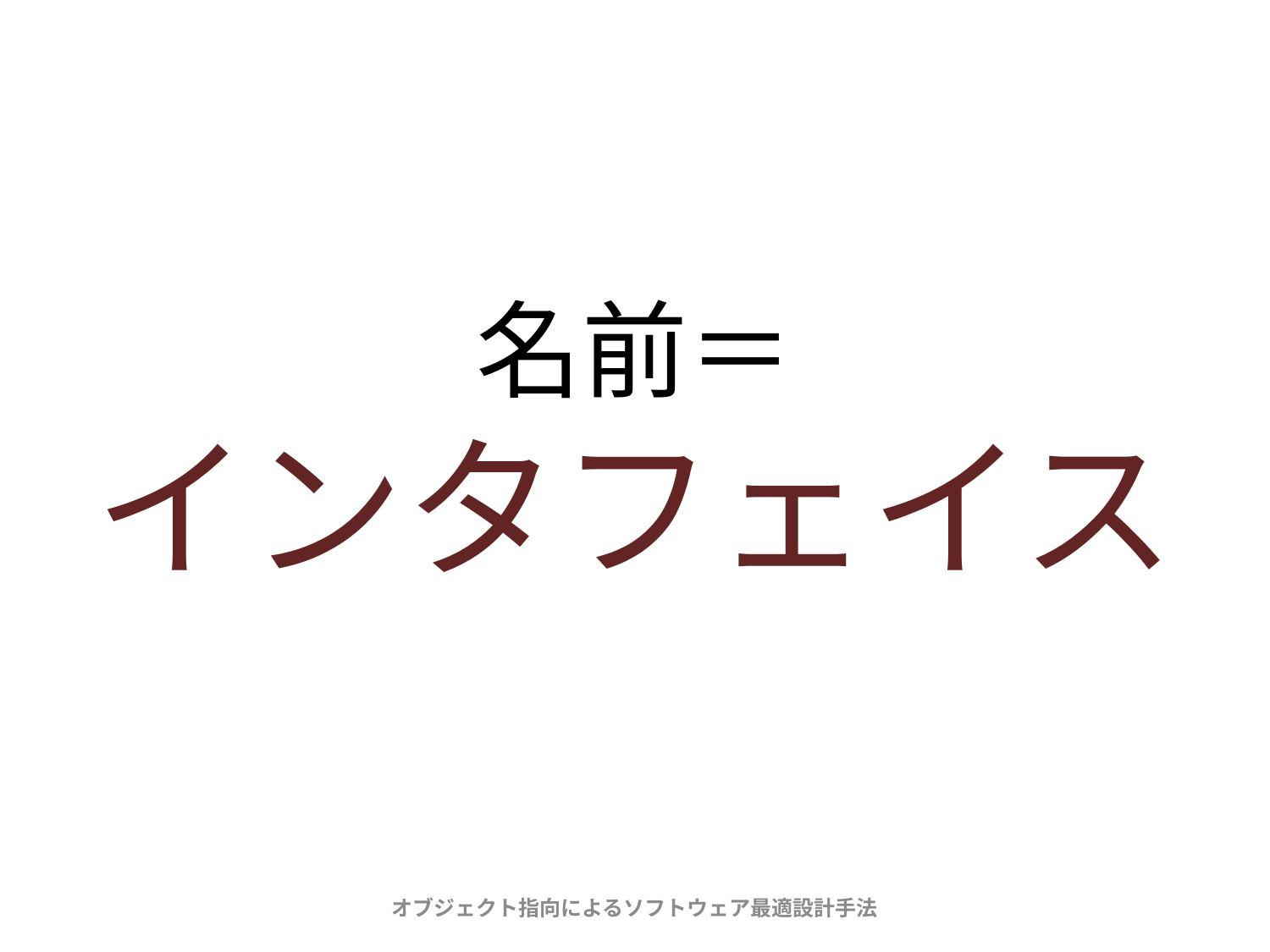

# 名前＝ インタフェイス
オブジェクト指向によるソフトウェア最適設計手法